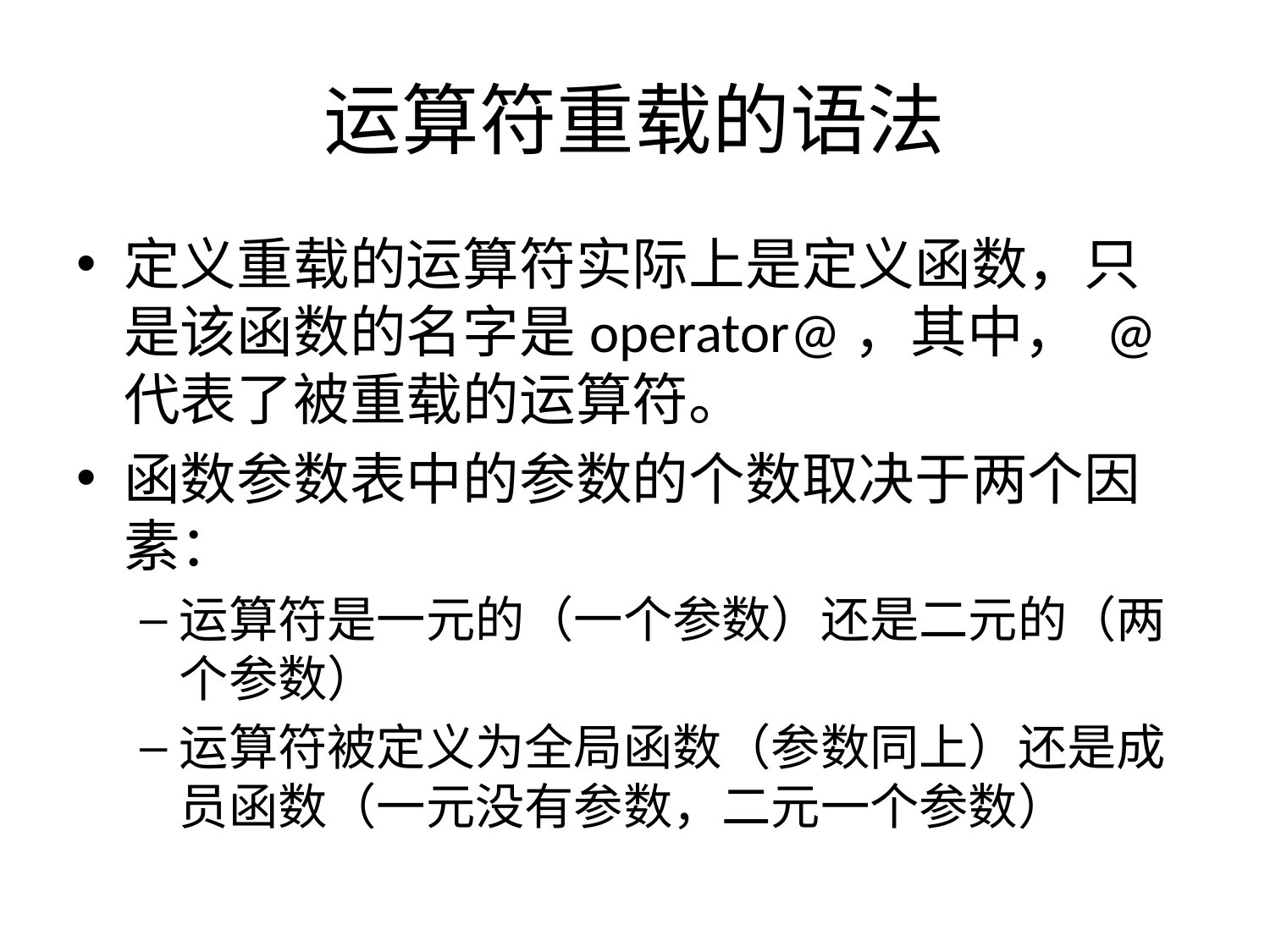

# 运算符重载的语法
定义重载的运算符实际上是定义函数，只是该函数的名字是operator@，其中， @代表了被重载的运算符。
函数参数表中的参数的个数取决于两个因素：
运算符是一元的（一个参数）还是二元的（两个参数）
运算符被定义为全局函数（参数同上）还是成员函数（一元没有参数，二元一个参数）